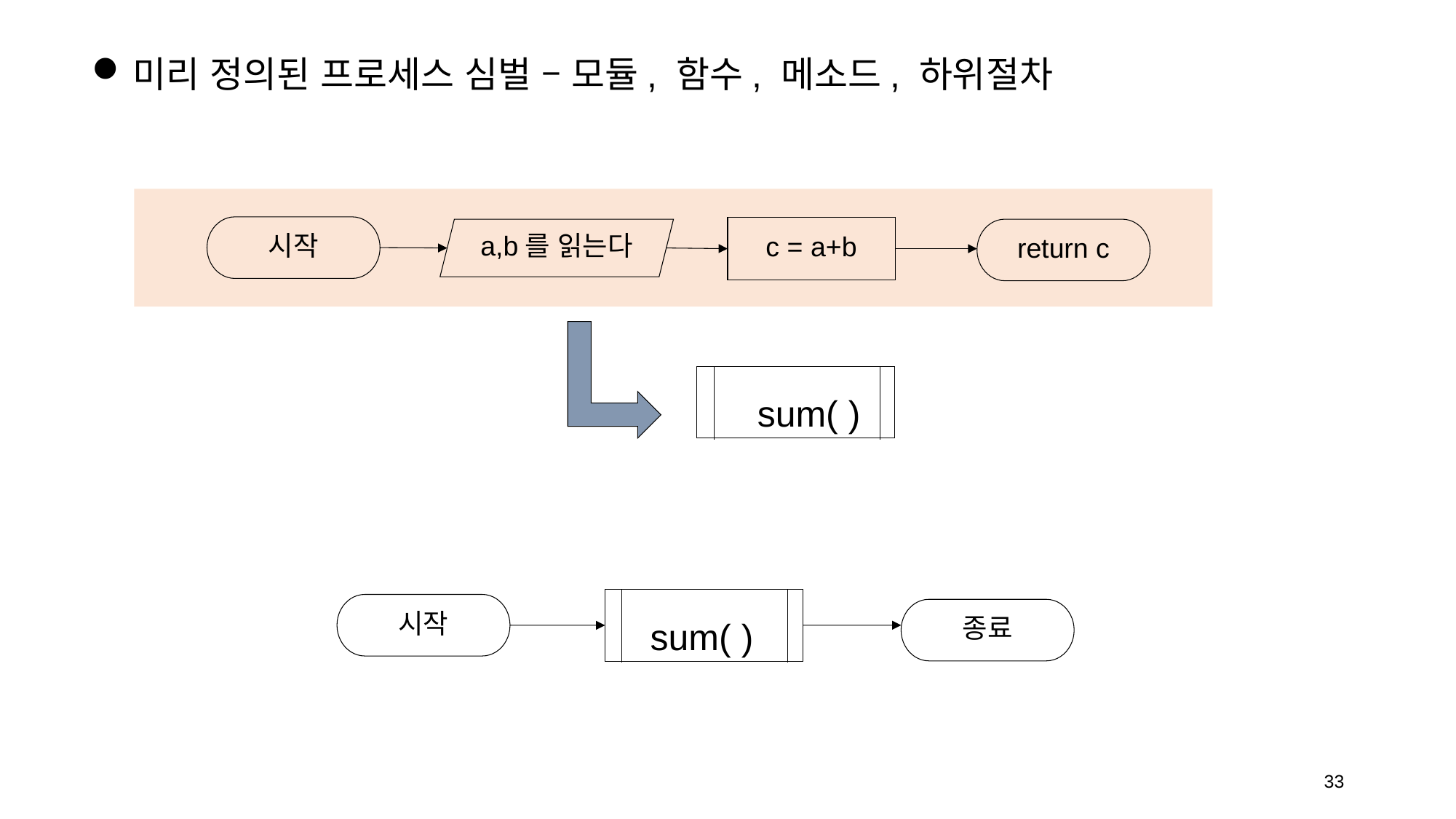

미리 정의된 프로세스 심벌 – 모듈, 함수, 메소드, 하위절차

시작
c = a+b
a,b를 읽는다
return c

sum( )

sum( )

시작
종료
33